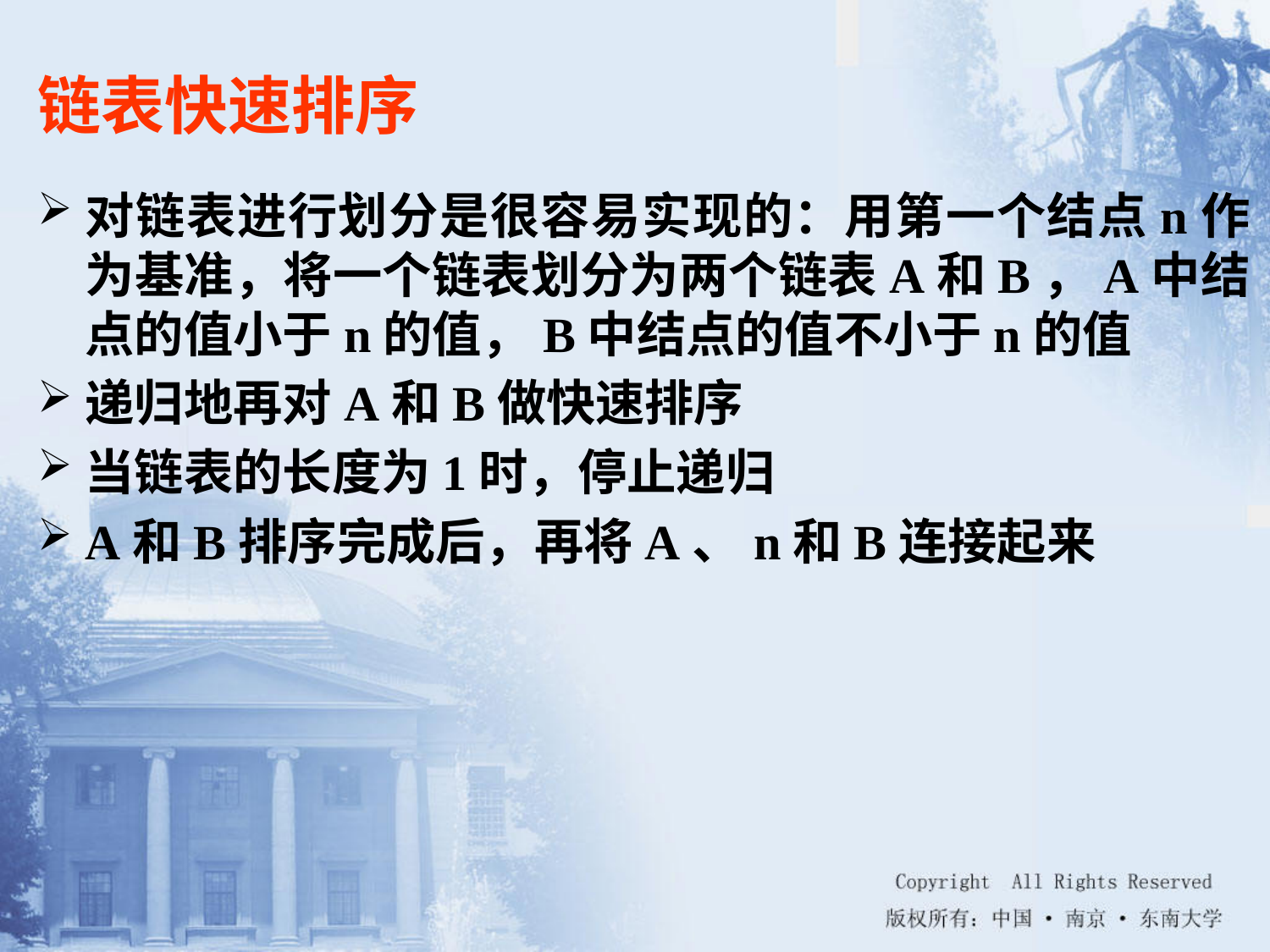

# 链表快速排序
对链表进行划分是很容易实现的：用第一个结点n作为基准，将一个链表划分为两个链表A和B，A中结点的值小于n的值，B中结点的值不小于n的值
递归地再对A和B做快速排序
当链表的长度为1时，停止递归
A和B排序完成后，再将A、n和B连接起来